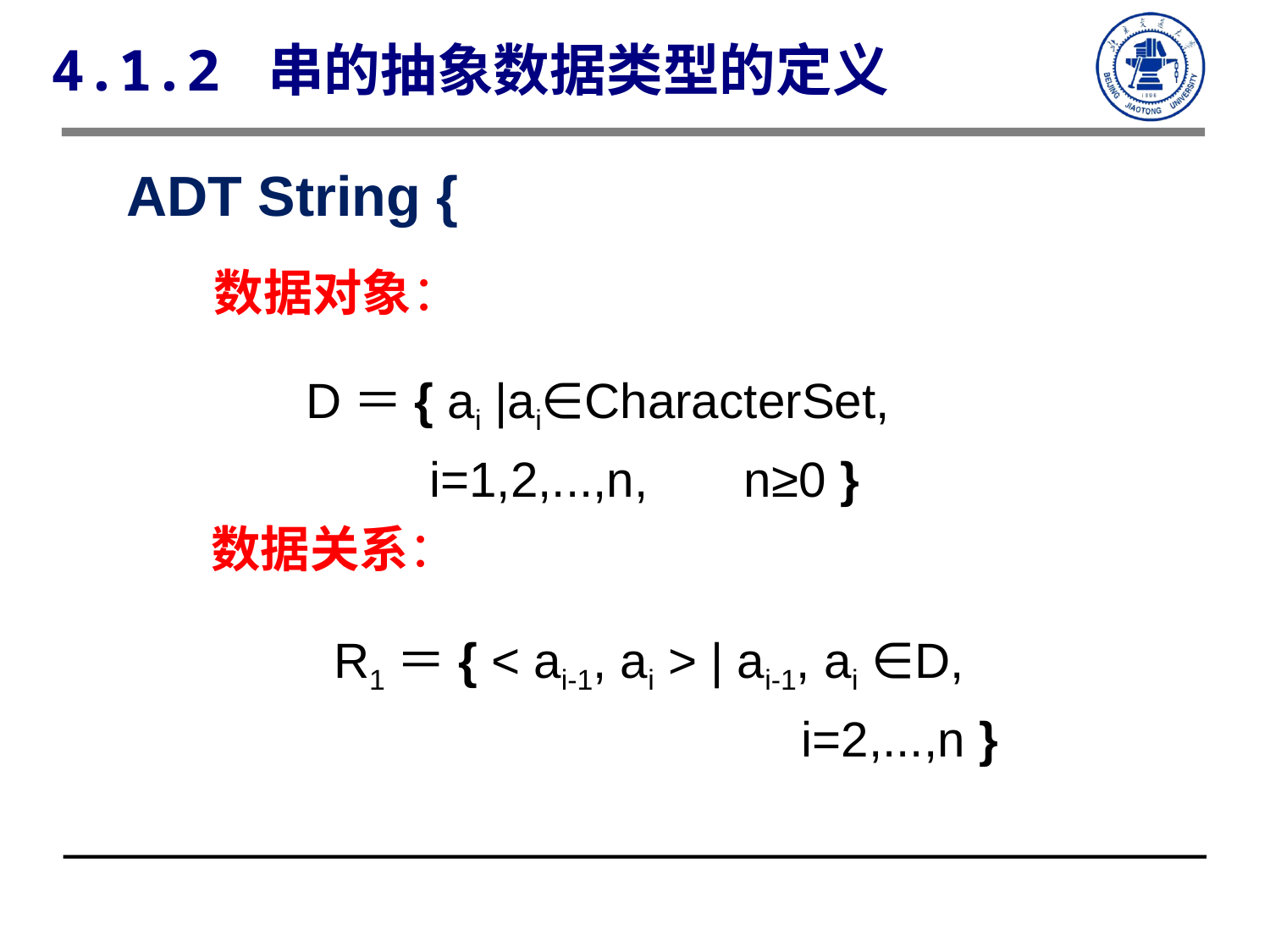

4.1.2 串的抽象数据类型的定义
ADT String {
 数据对象：
D＝{ ai |ai∈CharacterSet,
         i=1,2,...,n,       n≥0 }
数据关系：
R1＝{ < ai-1, ai > | ai-1, ai ∈D,
                                  i=2,...,n }